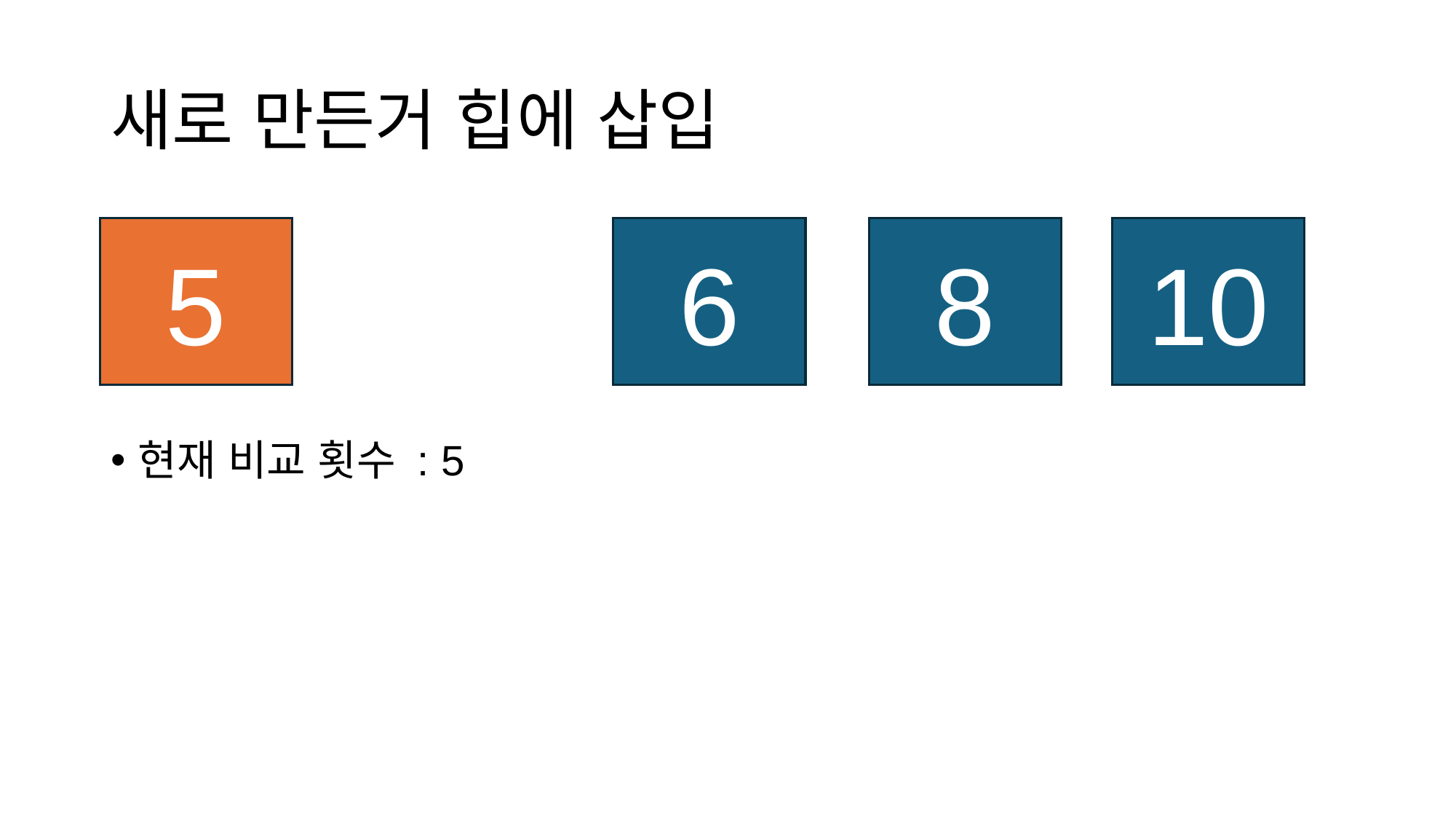

# 새로 만든거 힙에 삽입
5
6
8
10
현재 비교 횟수 : 5